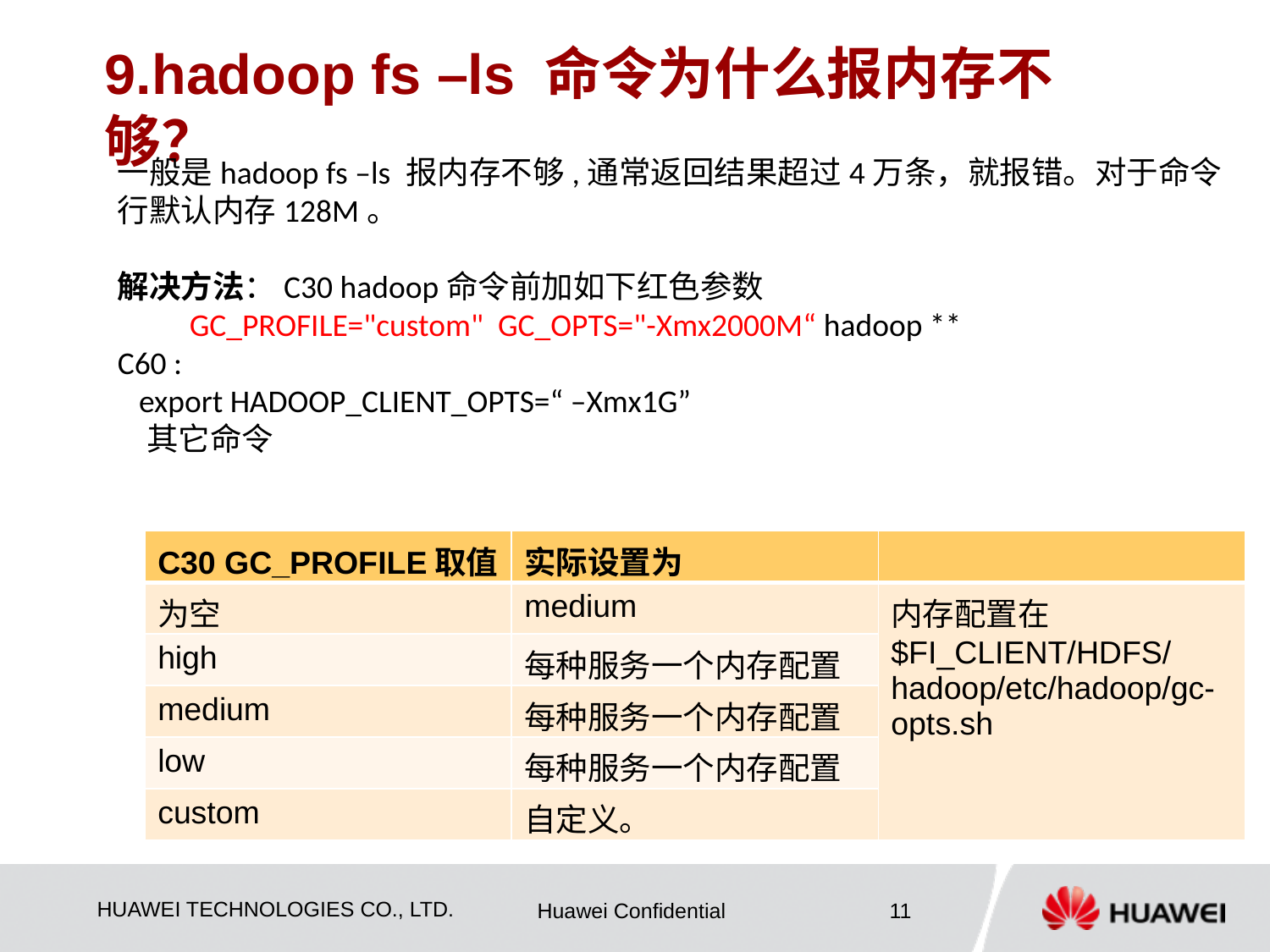

# 9.hadoop fs –ls 命令为什么报内存不够？
一般是hadoop fs –ls 报内存不够,通常返回结果超过4万条，就报错。对于命令行默认内存128M。

解决方法：C30 hadoop命令前加如下红色参数
          GC_PROFILE="custom"  GC_OPTS="-Xmx2000M“ hadoop **
C60 :
   export HADOOP_CLIENT_OPTS=“ –Xmx1G”
   其它命令

| C30 GC\_PROFILE取值 | 实际设置为 |  |
| --- | --- | --- |
| 为空 | medium | 内存配置在$FI\_CLIENT/HDFS/hadoop/etc/hadoop/gc-opts.sh |
| high | 每种服务一个内存配置 |  |
| medium | 每种服务一个内存配置 |  |
| low | 每种服务一个内存配置 |  |
| custom | 自定义。 |  |